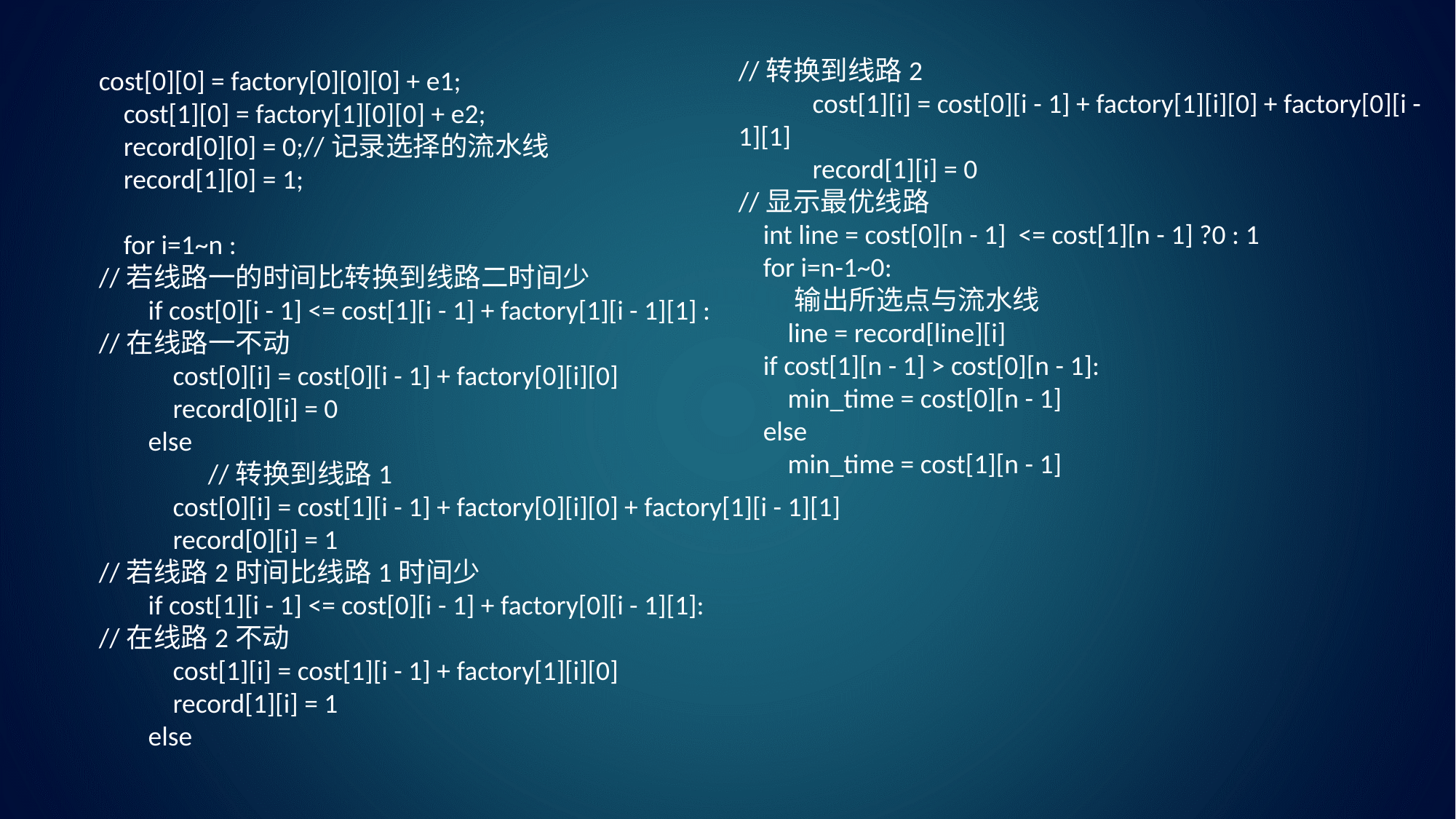

//转换到线路2
            cost[1][i] = cost[0][i - 1] + factory[1][i][0] + factory[0][i - 1][1]
            record[1][i] = 0
//显示最优线路
    int line = cost[0][n - 1]  <= cost[1][n - 1] ?0 : 1
    for i=n-1~0:
        输出所选点与流水线
        line = record[line][i]
    if cost[1][n - 1] > cost[0][n - 1]:
        min_time = cost[0][n - 1]
    else
        min_time = cost[1][n - 1]
cost[0][0] = factory[0][0][0] + e1;
    cost[1][0] = factory[1][0][0] + e2;
    record[0][0] = 0;//记录选择的流水线
    record[1][0] = 1;

    for i=1~n :
//若线路一的时间比转换到线路二时间少
        if cost[0][i - 1] <= cost[1][i - 1] + factory[1][i - 1][1] :
//在线路一不动
            cost[0][i] = cost[0][i - 1] + factory[0][i][0]
            record[0][i] = 0
        else
	//转换到线路1
            cost[0][i] = cost[1][i - 1] + factory[0][i][0] + factory[1][i - 1][1]
            record[0][i] = 1
//若线路2时间比线路1时间少
        if cost[1][i - 1] <= cost[0][i - 1] + factory[0][i - 1][1]:
//在线路2不动
            cost[1][i] = cost[1][i - 1] + factory[1][i][0]
            record[1][i] = 1
        else